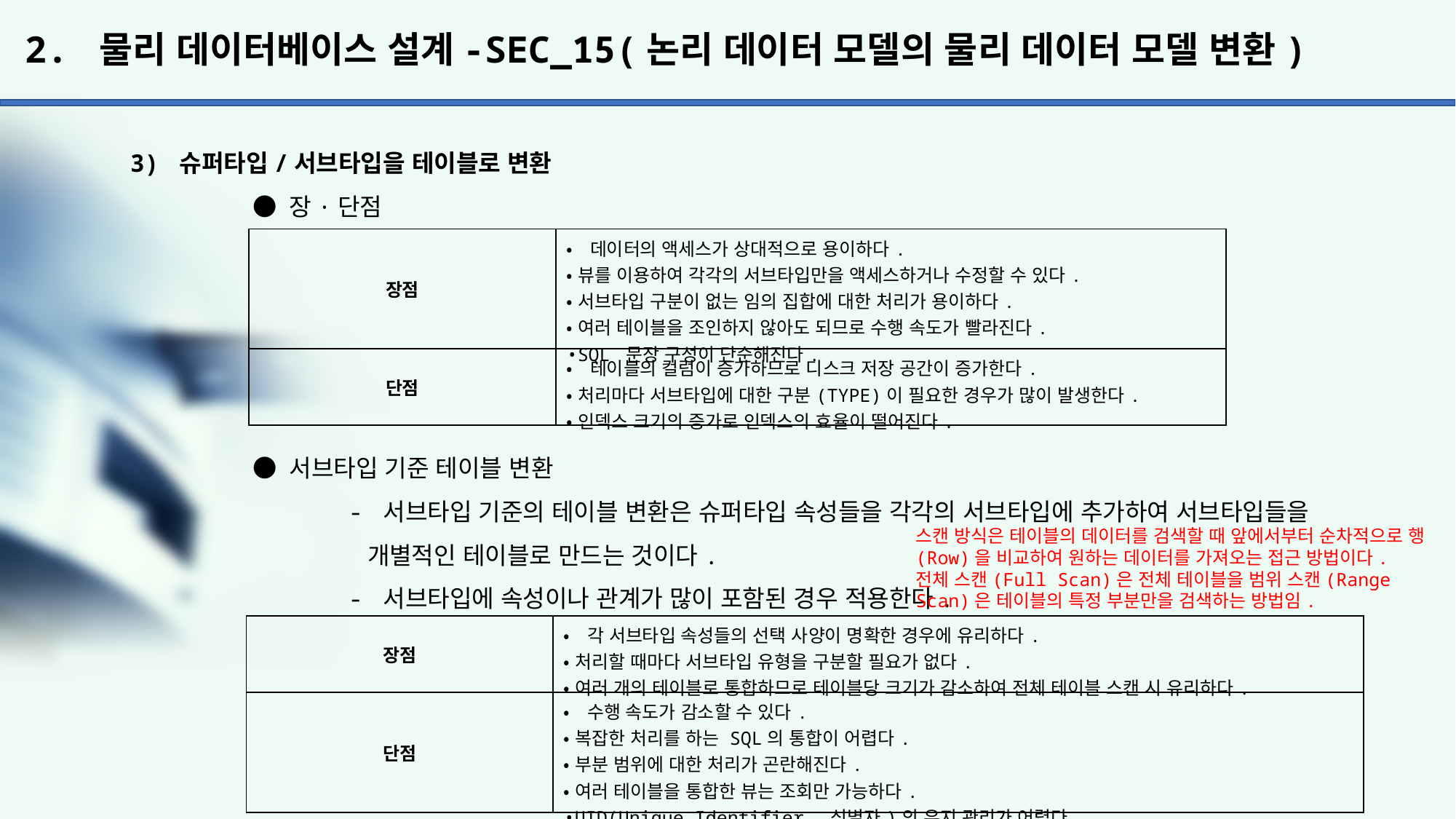

# 2. 물리 데이터베이스 설계-SEC_15(논리 데이터 모델의 물리 데이터 모델 변환)
3) 슈퍼타입/서브타입을 테이블로 변환
	  ● 장·단점

	  ● 서브타입 기준 테이블 변환
		- 서브타입 기준의 테이블 변환은 슈퍼타입 속성들을 각각의 서브타입에 추가하여 서브타입들을
		  개별적인 테이블로 만드는 것이다.
		- 서브타입에 속성이나 관계가 많이 포함된 경우 적용한다.

| 장점 | •데이터의 액세스가 상대적으로 용이하다. •뷰를 이용하여 각각의 서브타입만을 액세스하거나 수정할 수 있다. •서브타입 구분이 없는 임의 집합에 대한 처리가 용이하다. •여러 테이블을 조인하지 않아도 되므로 수행 속도가 빨라진다. •SQL 문장 구성이 단순해진다. |
| --- | --- |
| 단점 | •테이블의 컬럼이 증가하므로 디스크 저장 공간이 증가한다. •처리마다 서브타입에 대한 구분(TYPE)이 필요한 경우가 많이 발생한다. •인덱스 크기의 증가로 인덱스의 효율이 떨어진다. |
스캔 방식은 테이블의 데이터를 검색할 때 앞에서부터 순차적으로 행(Row)을 비교하여 원하는 데이터를 가져오는 접근 방법이다. 전체 스캔(Full Scan)은 전체 테이블을 범위 스캔(Range Scan)은 테이블의 특정 부분만을 검색하는 방법임.
| 장점 | •각 서브타입 속성들의 선택 사양이 명확한 경우에 유리하다. •처리할 때마다 서브타입 유형을 구분할 필요가 없다. •여러 개의 테이블로 통합하므로 테이블당 크기가 감소하여 전체 테이블 스캔 시 유리하다. |
| --- | --- |
| 단점 | •수행 속도가 감소할 수 있다. •복잡한 처리를 하는 SQL의 통합이 어렵다. •부분 범위에 대한 처리가 곤란해진다. •여러 테이블을 통합한 뷰는 조회만 가능하다. •UID(Unique Identifier, 식별자)의 유지 관리가 어렵다. |